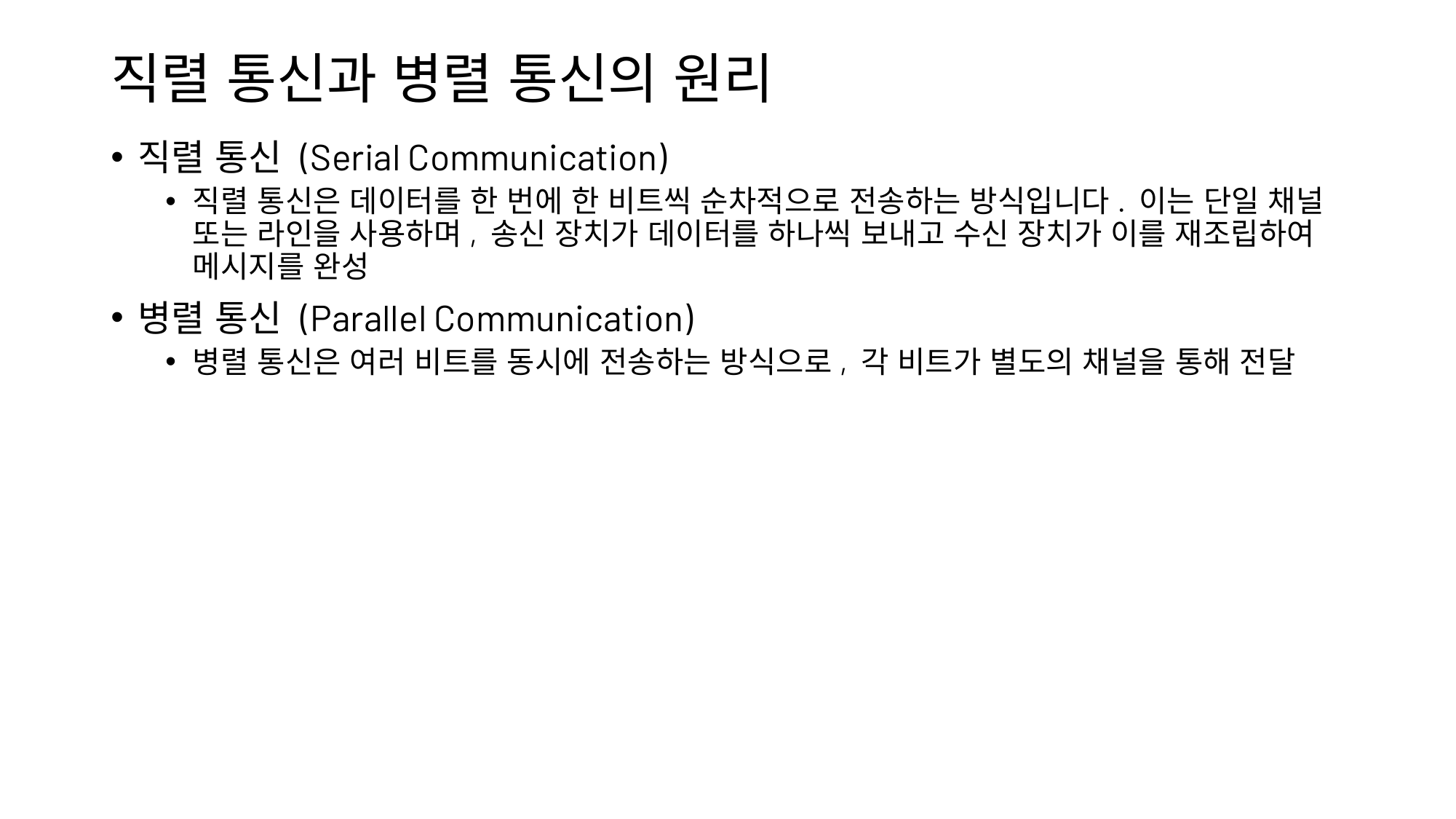

# 직렬 통신과 병렬 통신의 원리
직렬 통신 (Serial Communication)
직렬 통신은 데이터를 한 번에 한 비트씩 순차적으로 전송하는 방식입니다. 이는 단일 채널 또는 라인을 사용하며, 송신 장치가 데이터를 하나씩 보내고 수신 장치가 이를 재조립하여 메시지를 완성
병렬 통신 (Parallel Communication)
병렬 통신은 여러 비트를 동시에 전송하는 방식으로, 각 비트가 별도의 채널을 통해 전달